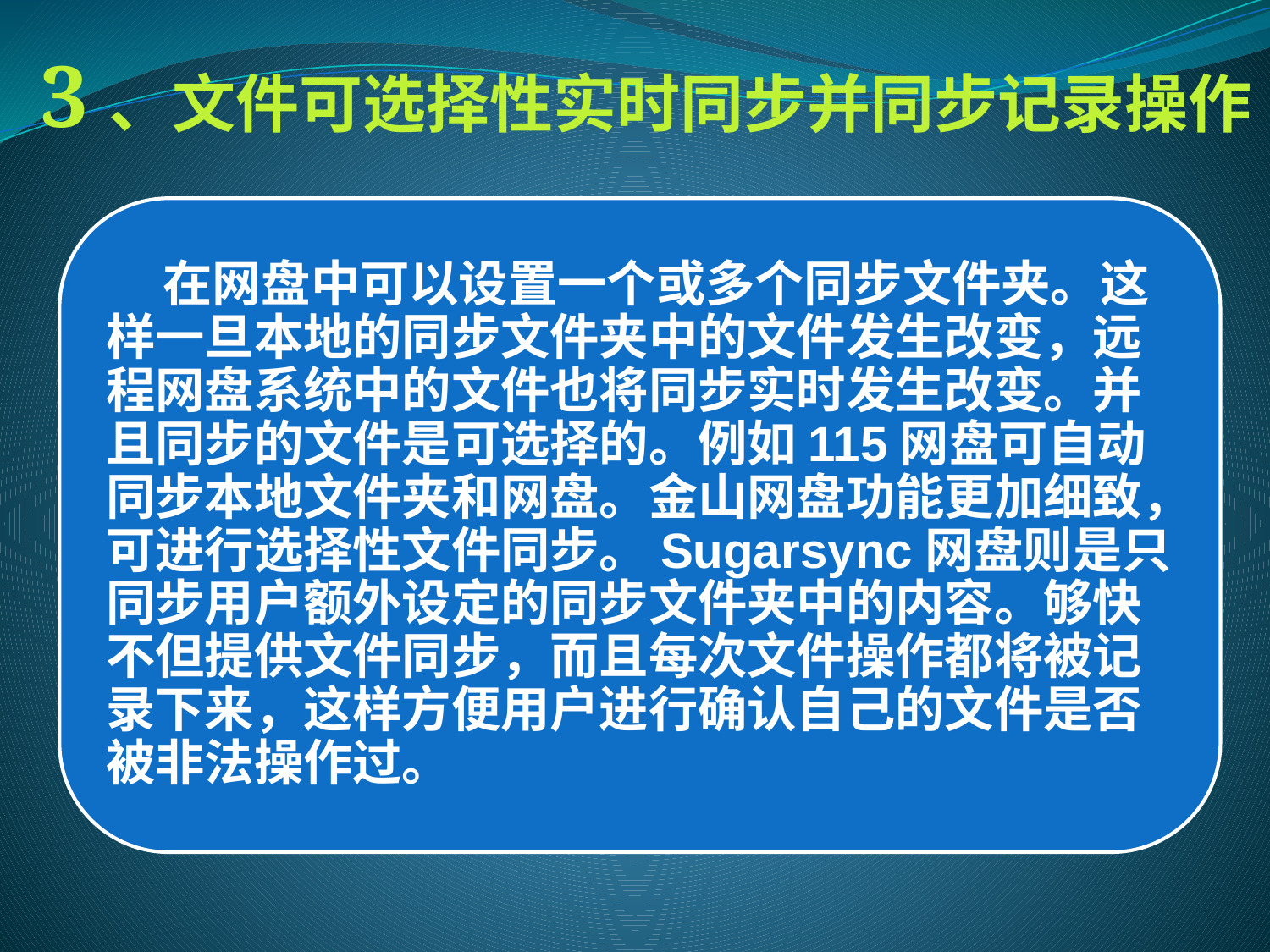

3、文件可选择性实时同步并同步记录操作
    在网盘中可以设置一个或多个同步文件夹。这样一旦本地的同步文件夹中的文件发生改变，远程网盘系统中的文件也将同步实时发生改变。并且同步的文件是可选择的。例如115网盘可自动同步本地文件夹和网盘。金山网盘功能更加细致，可进行选择性文件同步。Sugarsync网盘则是只同步用户额外设定的同步文件夹中的内容。够快不但提供文件同步，而且每次文件操作都将被记录下来，这样方便用户进行确认自己的文件是否被非法操作过。